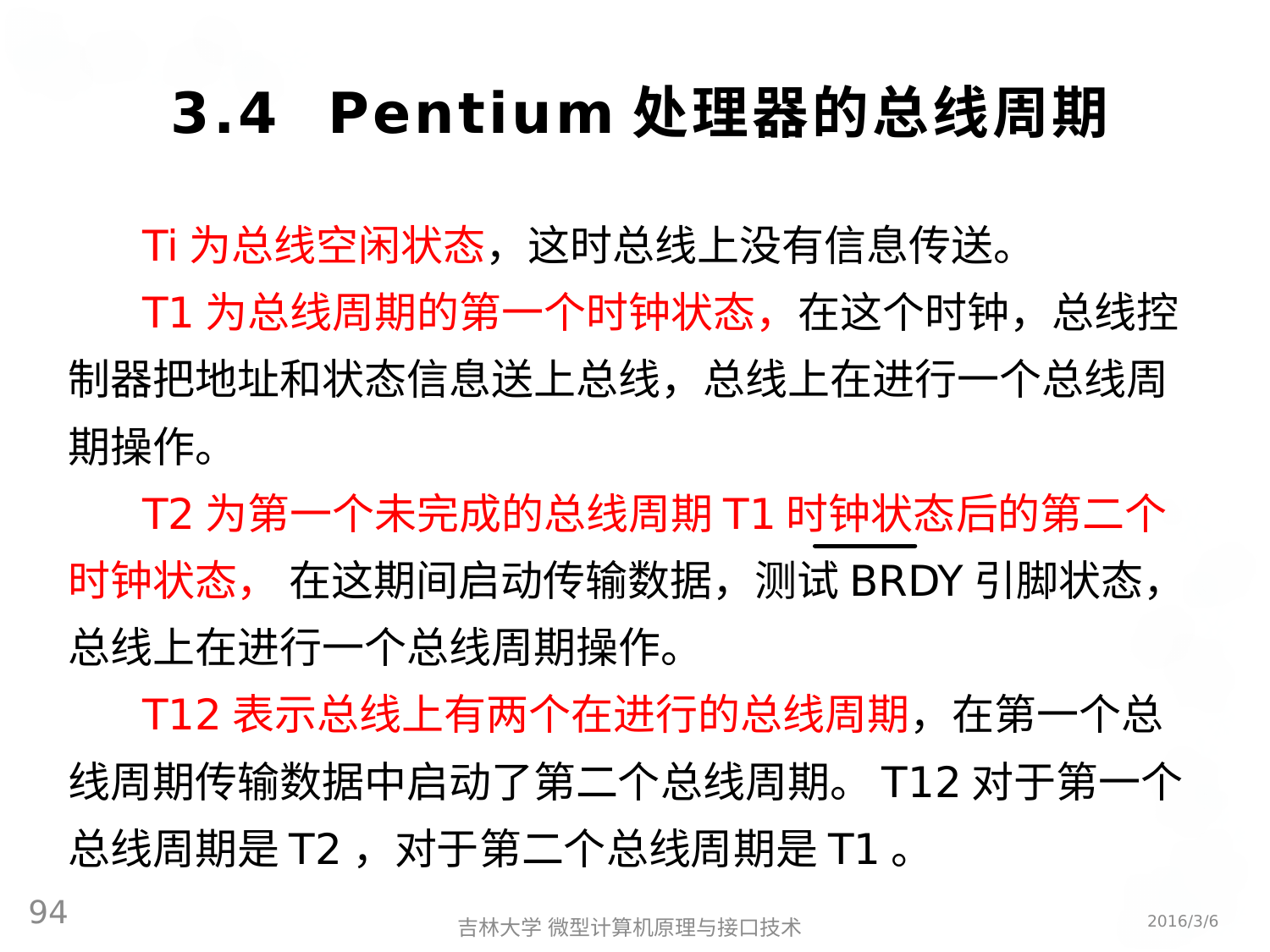

# 3.4  Pentium处理器的总线周期
Ti为总线空闲状态，这时总线上没有信息传送。
T1为总线周期的第一个时钟状态，在这个时钟，总线控制器把地址和状态信息送上总线，总线上在进行一个总线周期操作。
T2为第一个未完成的总线周期T1时钟状态后的第二个时钟状态， 在这期间启动传输数据，测试BRDY引脚状态，总线上在进行一个总线周期操作。
T12表示总线上有两个在进行的总线周期，在第一个总线周期传输数据中启动了第二个总线周期。T12对于第一个总线周期是T2，对于第二个总线周期是T1。
94
2016/3/6
吉林大学 微型计算机原理与接口技术